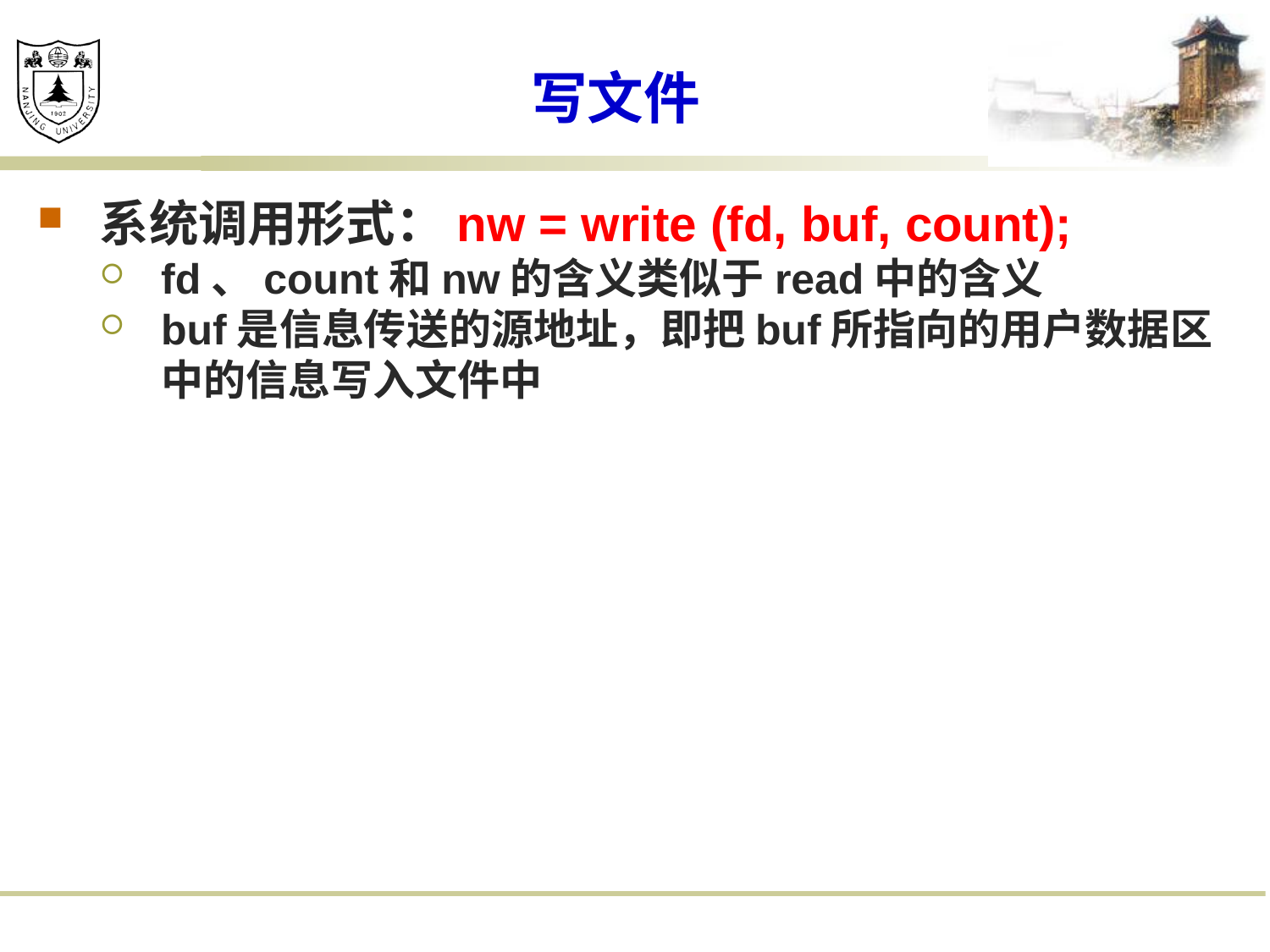

# 写文件
系统调用形式：nw = write (fd, buf, count);
fd、count和nw的含义类似于read中的含义
buf是信息传送的源地址，即把buf所指向的用户数据区中的信息写入文件中

74